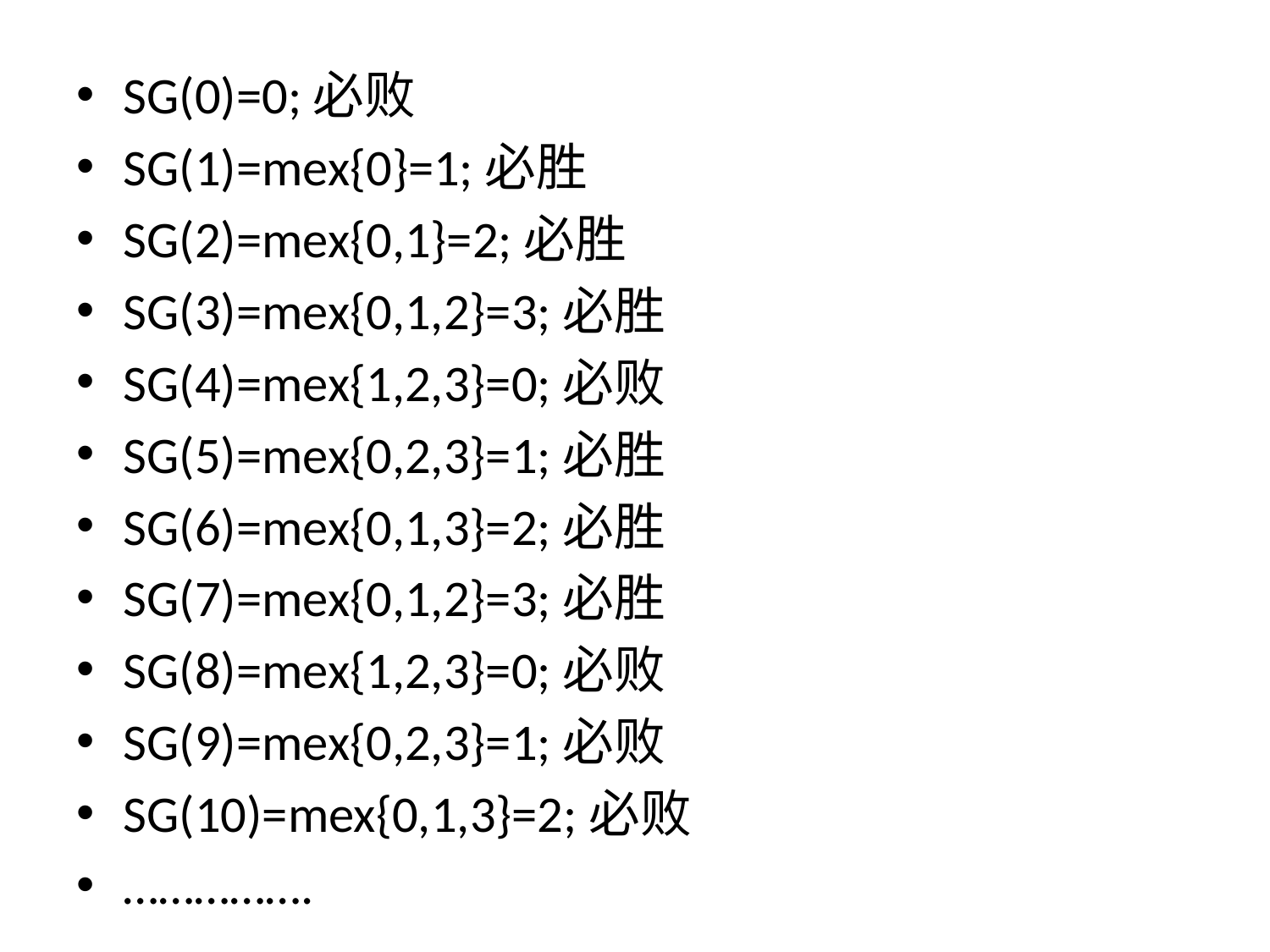

SG(0)=0;必败
SG(1)=mex{0}=1;必胜
SG(2)=mex{0,1}=2;必胜
SG(3)=mex{0,1,2}=3;必胜
SG(4)=mex{1,2,3}=0;必败
SG(5)=mex{0,2,3}=1;必胜
SG(6)=mex{0,1,3}=2;必胜
SG(7)=mex{0,1,2}=3;必胜
SG(8)=mex{1,2,3}=0;必败
SG(9)=mex{0,2,3}=1;必败
SG(10)=mex{0,1,3}=2;必败
…………….